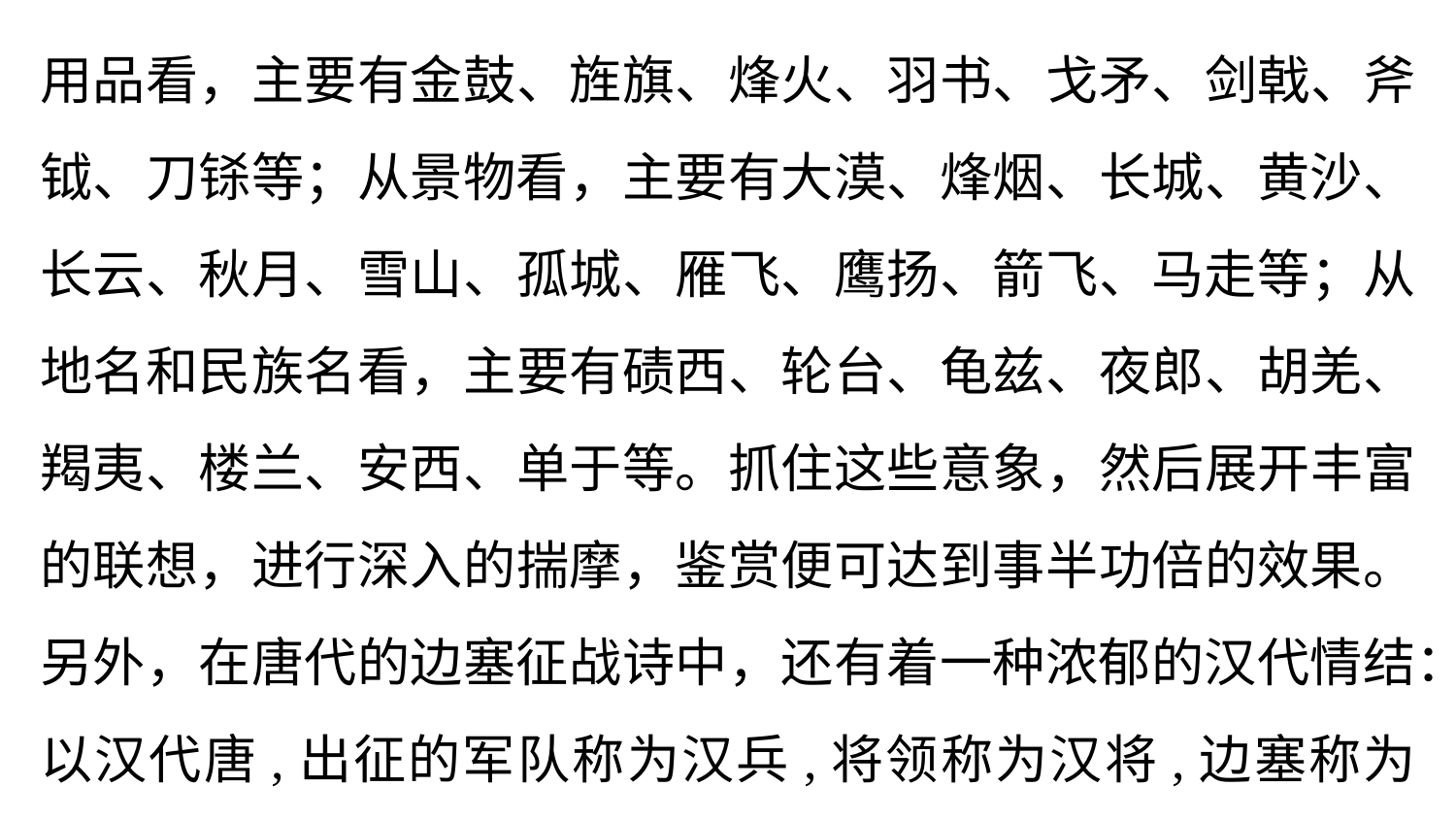

用品看，主要有金鼓、旌旗、烽火、羽书、戈矛、剑戟、斧钺、刀铩等；从景物看，主要有大漠、烽烟、长城、黄沙、长云、秋月、雪山、孤城、雁飞、鹰扬、箭飞、马走等；从地名和民族名看，主要有碛西、轮台、龟兹、夜郎、胡羌、羯夷、楼兰、安西、单于等。抓住这些意象，然后展开丰富的联想，进行深入的揣摩，鉴赏便可达到事半功倍的效果。另外，在唐代的边塞征战诗中，还有着一种浓郁的汉代情结：以汉代唐,出征的军队称为汉兵,将领称为汉将,边塞称为汉塞，